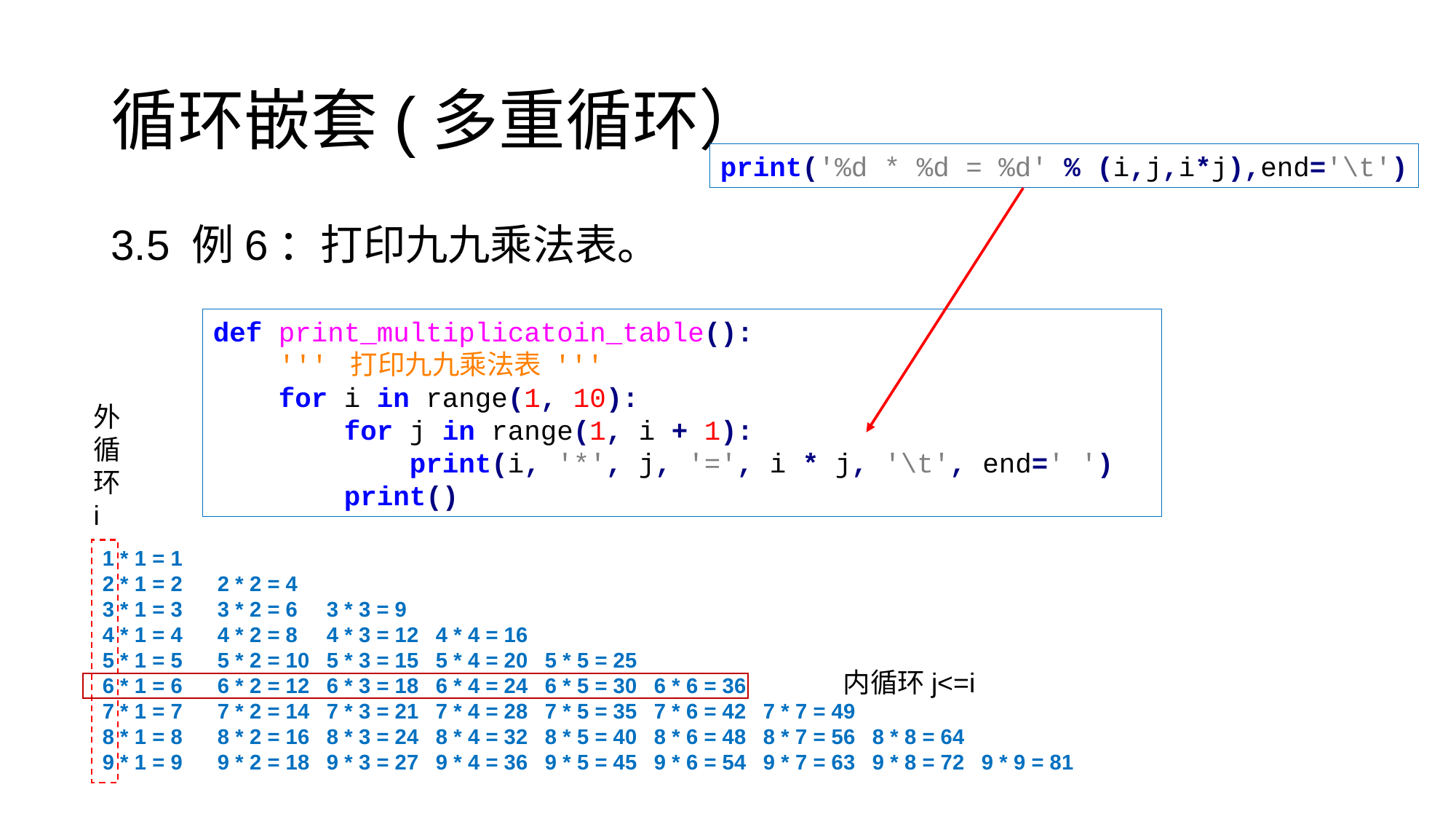

# 循环嵌套(多重循环）
print('%d * %d = %d' % (i,j,i*j),end='\t')
3.5 例6：打印九九乘法表。

def print_multiplicatoin_table():
    ''' 打印九九乘法表 '''
    for i in range(1, 10):
        for j in range(1, i + 1):
            print(i, '*', j, '=', i * j, '\t', end=' ')
        print()
外循环
i
1 * 1 = 1
2 * 1 = 2 	 2 * 2 = 4
3 * 1 = 3 	 3 * 2 = 6 	 3 * 3 = 9
4 * 1 = 4 	 4 * 2 = 8 	 4 * 3 = 12 	 4 * 4 = 16
5 * 1 = 5 	 5 * 2 = 10 	 5 * 3 = 15 	 5 * 4 = 20 	 5 * 5 = 25
6 * 1 = 6 	 6 * 2 = 12 	 6 * 3 = 18 	 6 * 4 = 24 	 6 * 5 = 30 	 6 * 6 = 36
7 * 1 = 7 	 7 * 2 = 14 	 7 * 3 = 21 	 7 * 4 = 28 	 7 * 5 = 35 	 7 * 6 = 42 	 7 * 7 = 49
8 * 1 = 8 	 8 * 2 = 16 	 8 * 3 = 24 	 8 * 4 = 32 	 8 * 5 = 40 	 8 * 6 = 48 	 8 * 7 = 56 	 8 * 8 = 64
9 * 1 = 9 	 9 * 2 = 18 	 9 * 3 = 27 	 9 * 4 = 36 	 9 * 5 = 45 	 9 * 6 = 54 	 9 * 7 = 63 	 9 * 8 = 72 	 9 * 9 = 81

内循环j<=i